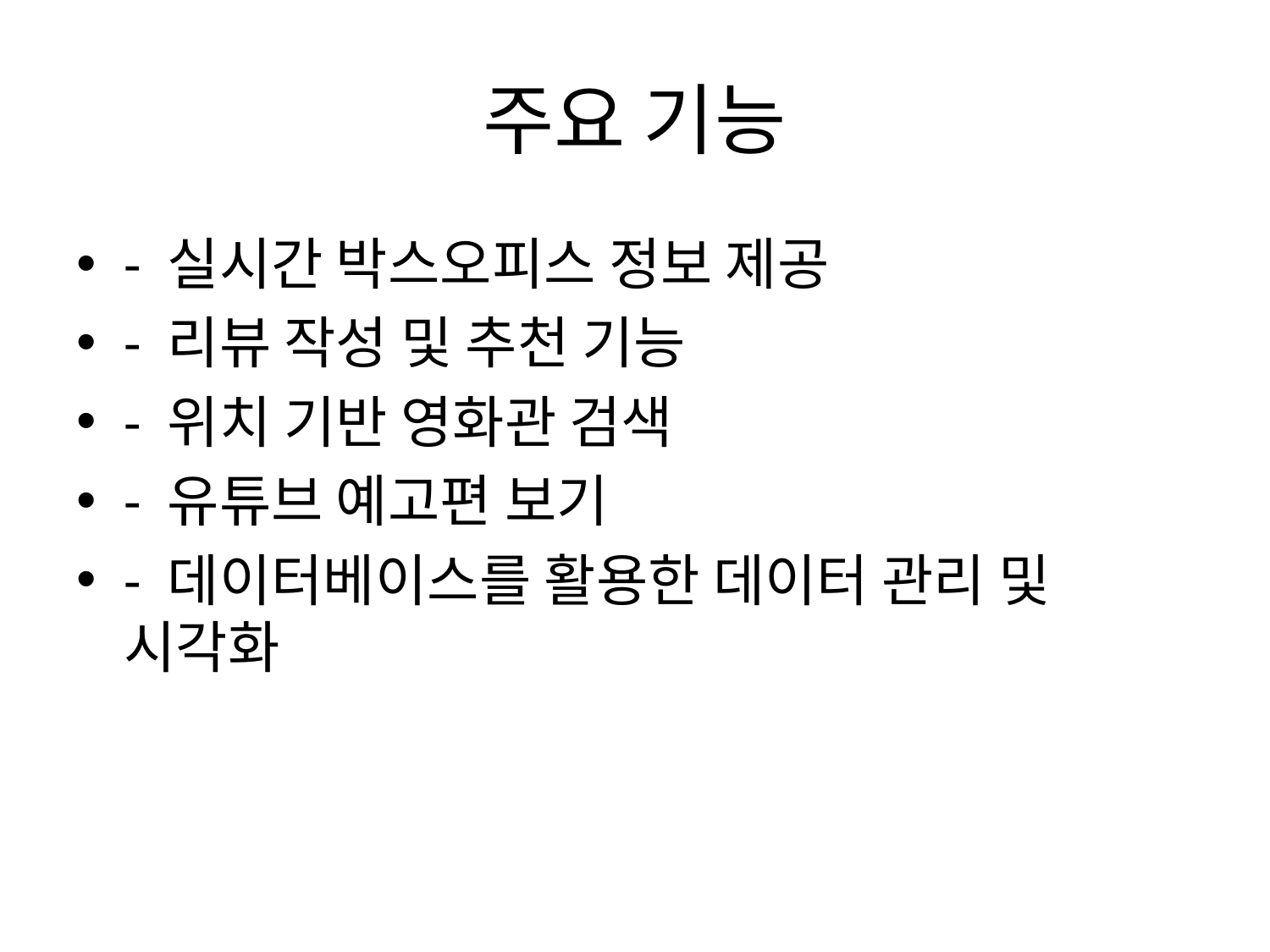

# 주요 기능
- 실시간 박스오피스 정보 제공
- 리뷰 작성 및 추천 기능
- 위치 기반 영화관 검색
- 유튜브 예고편 보기
- 데이터베이스를 활용한 데이터 관리 및 시각화